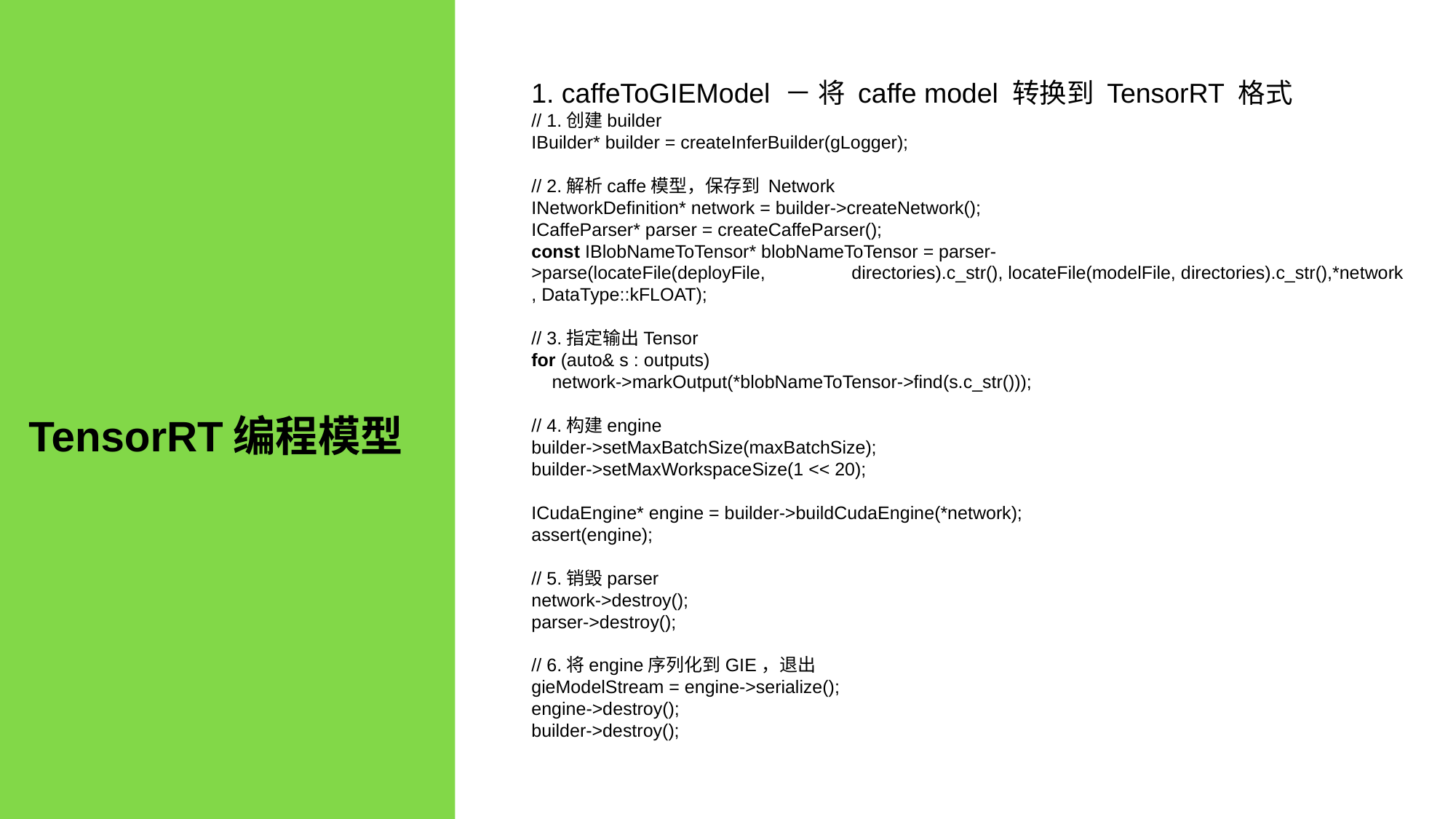

1. caffeToGIEModel － 将 caffe model 转换到 TensorRT 格式
// 1.创建builder
IBuilder* builder = createInferBuilder(gLogger);

// 2.解析caffe模型，保存到 Network
INetworkDefinition* network = builder->createNetwork();
ICaffeParser* parser = createCaffeParser();
const IBlobNameToTensor* blobNameToTensor = parser->parse(locateFile(deployFile,                 directories).c_str(), locateFile(modelFile, directories).c_str(),*network, DataType::kFLOAT);

// 3.指定输出Tensor
for (auto& s : outputs)
    network->markOutput(*blobNameToTensor->find(s.c_str()));

// 4.构建engine
builder->setMaxBatchSize(maxBatchSize);
builder->setMaxWorkspaceSize(1 << 20);

ICudaEngine* engine = builder->buildCudaEngine(*network);
assert(engine);

// 5.销毁parser
network->destroy();
parser->destroy();

// 6.将engine序列化到GIE，退出
gieModelStream = engine->serialize();
engine->destroy();
builder->destroy();

TensorRT编程模型